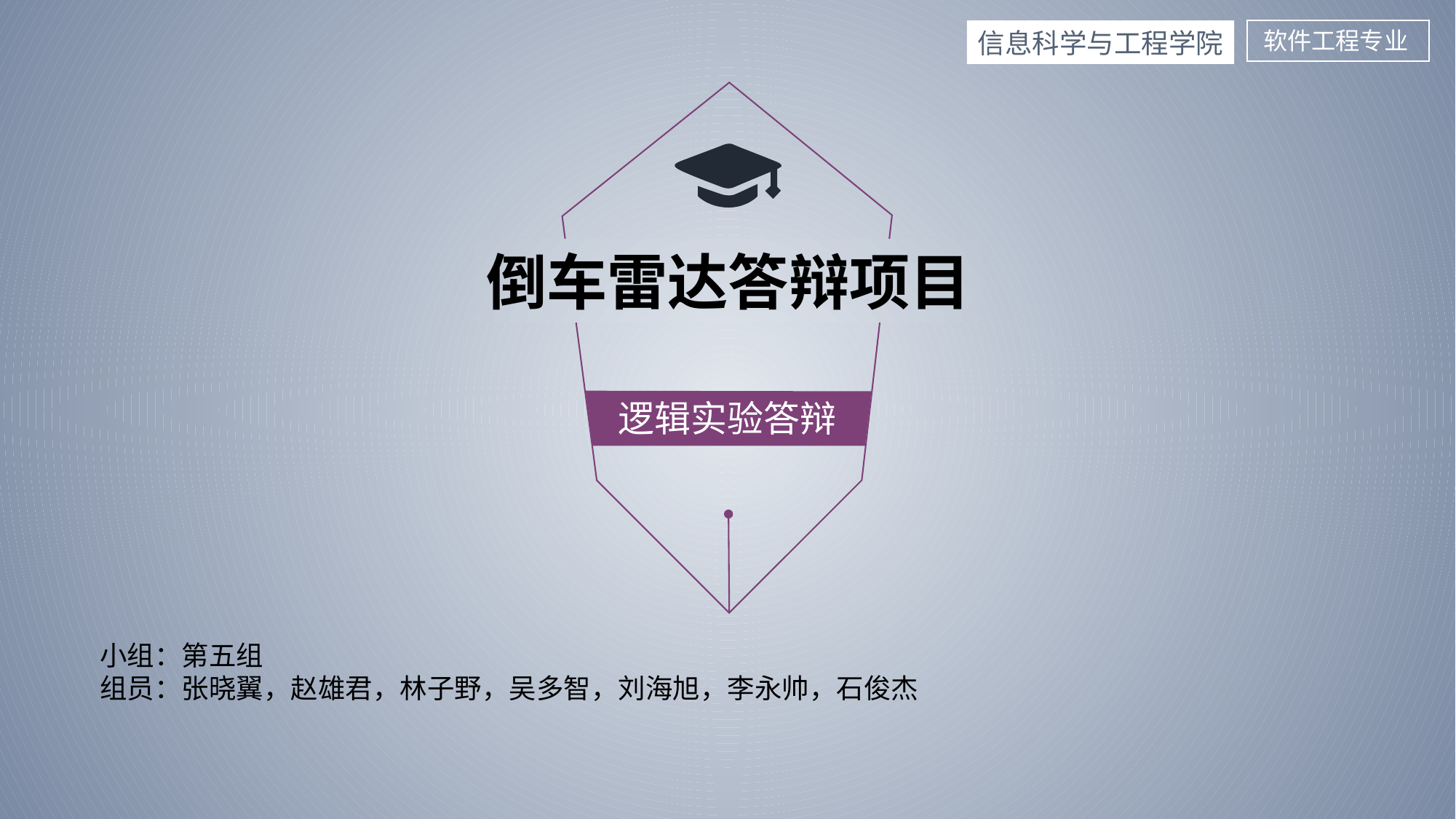

信息科学与工程学院
软件工程专业

倒车雷达答辩项目
逻辑实验答辩

小组：第五组
组员：张晓翼，赵雄君，林子野，吴多智，刘海旭，李永帅，石俊杰